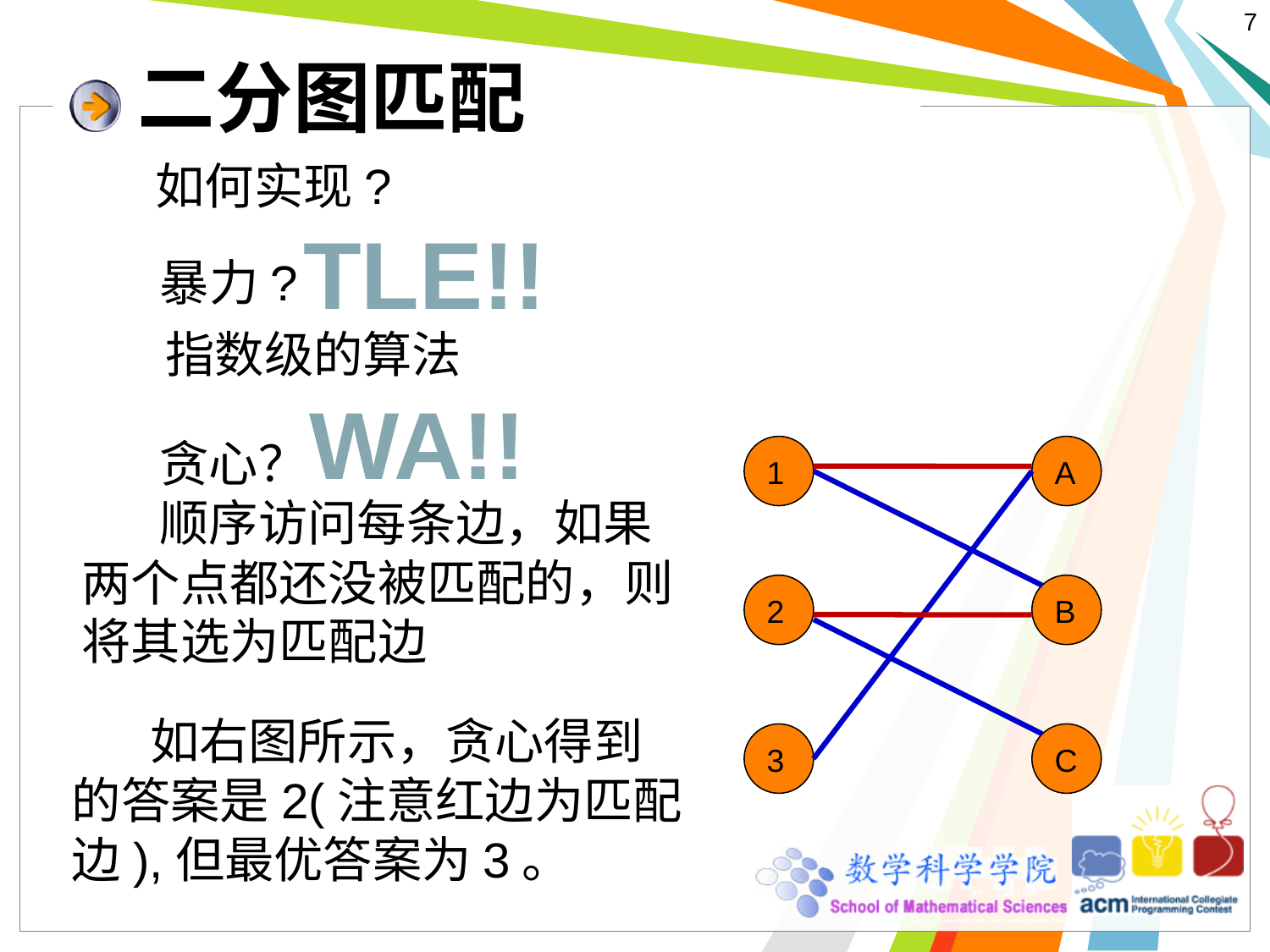

# 二分图匹配
      如何实现?

TLE!!
      暴力?

     指数级的算法
WA!!
      贪心？

1
A
      顺序访问每条边，如果两个点都还没被匹配的，则将其选为匹配边

2
B
      如右图所示，贪心得到的答案是2(注意红边为匹配边),但最优答案为3。

3
C